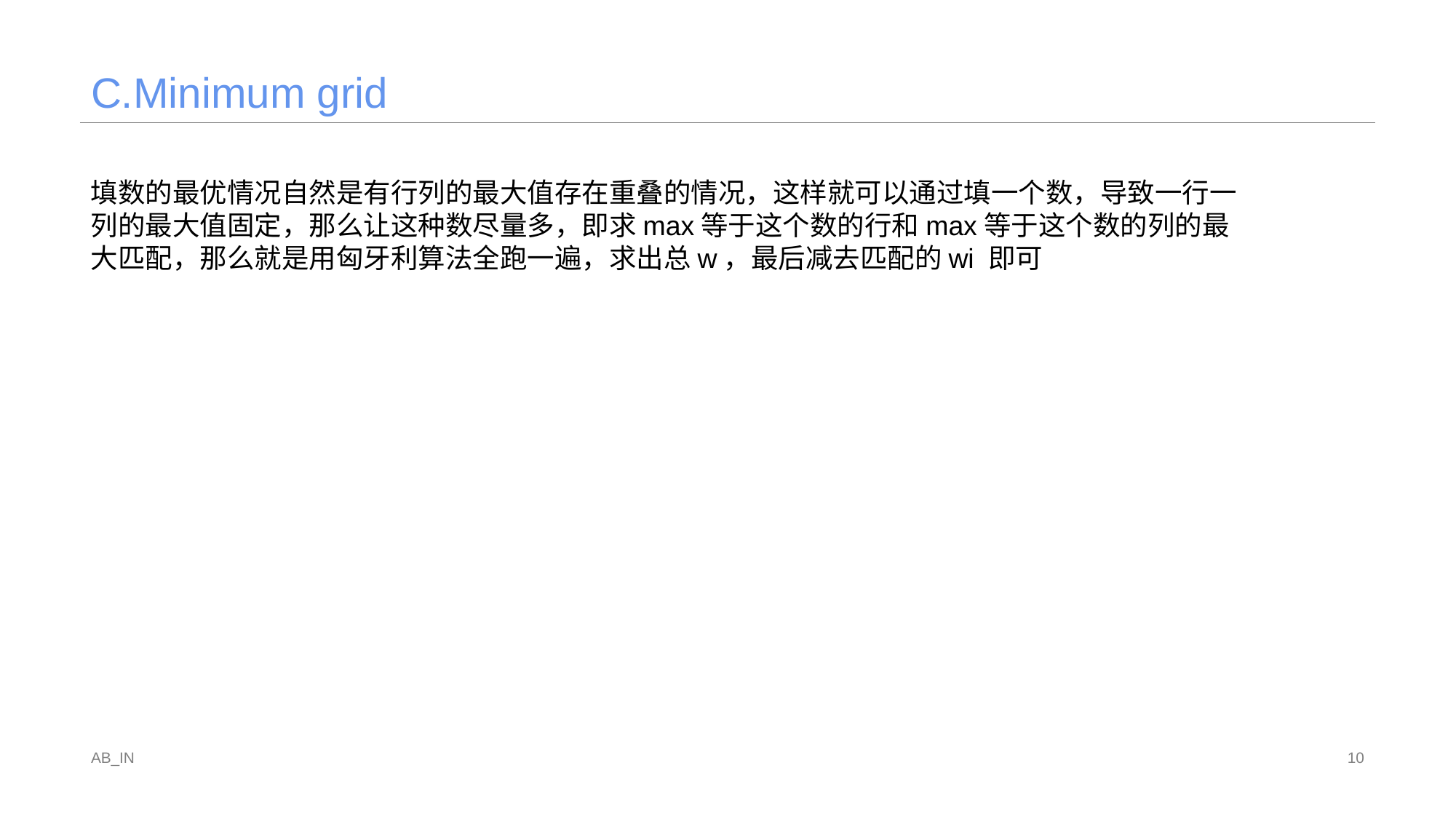

# C.Minimum grid
填数的最优情况自然是有行列的最大值存在重叠的情况，这样就可以通过填一个数，导致一行一列的最大值固定，那么让这种数尽量多，即求max等于这个数的行和max等于这个数的列的最大匹配，那么就是用匈牙利算法全跑一遍，求出总w，最后减去匹配的wi​ 即可
AB_IN
10